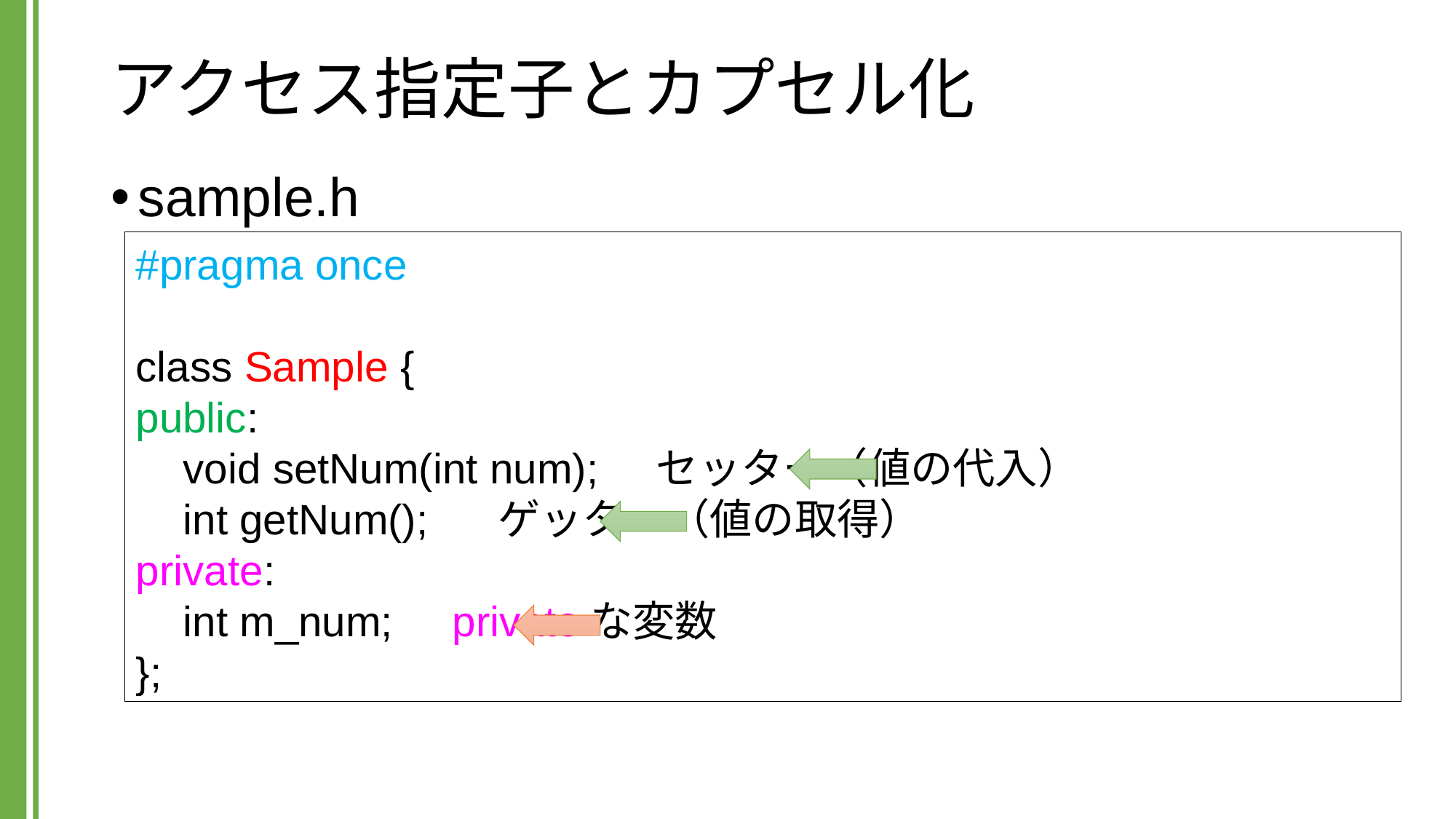

# アクセス指定子とカプセル化
sample.h

#pragma once

class Sample {
public:
    void setNum(int num);    セッター（値の代入）
    int getNum();     ゲッター（値の取得）
private:
    int m_num;     privateな変数
};